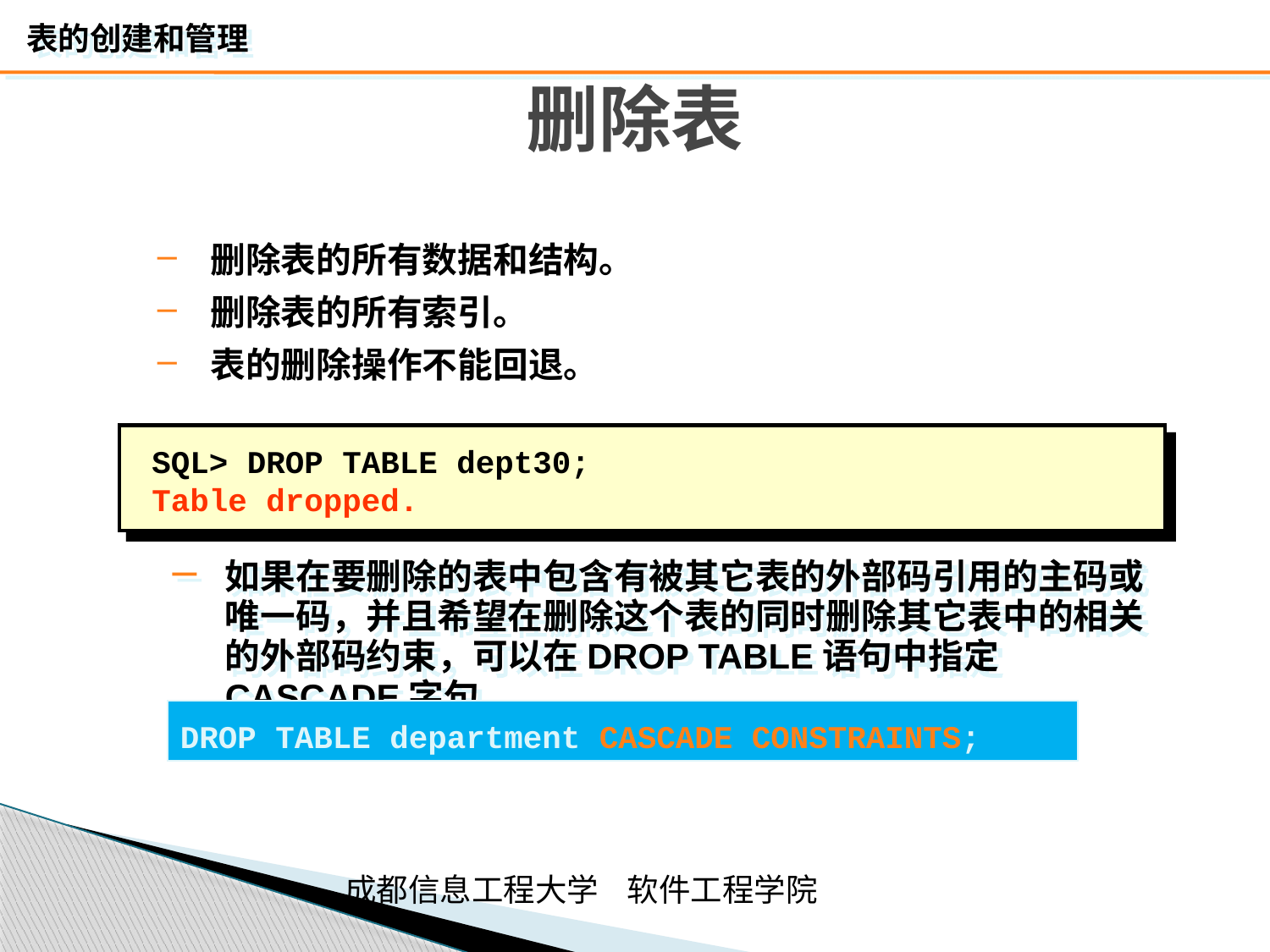

# 删除表
删除表的所有数据和结构。
删除表的所有索引。
表的删除操作不能回退。
SQL> DROP TABLE dept30;
Table dropped.

如果在要删除的表中包含有被其它表的外部码引用的主码或唯一码，并且希望在删除这个表的同时删除其它表中的相关的外部码约束，可以在DROP TABLE语句中指定CASCADE字句。
DROP TABLE department CASCADE CONSTRAINTS;